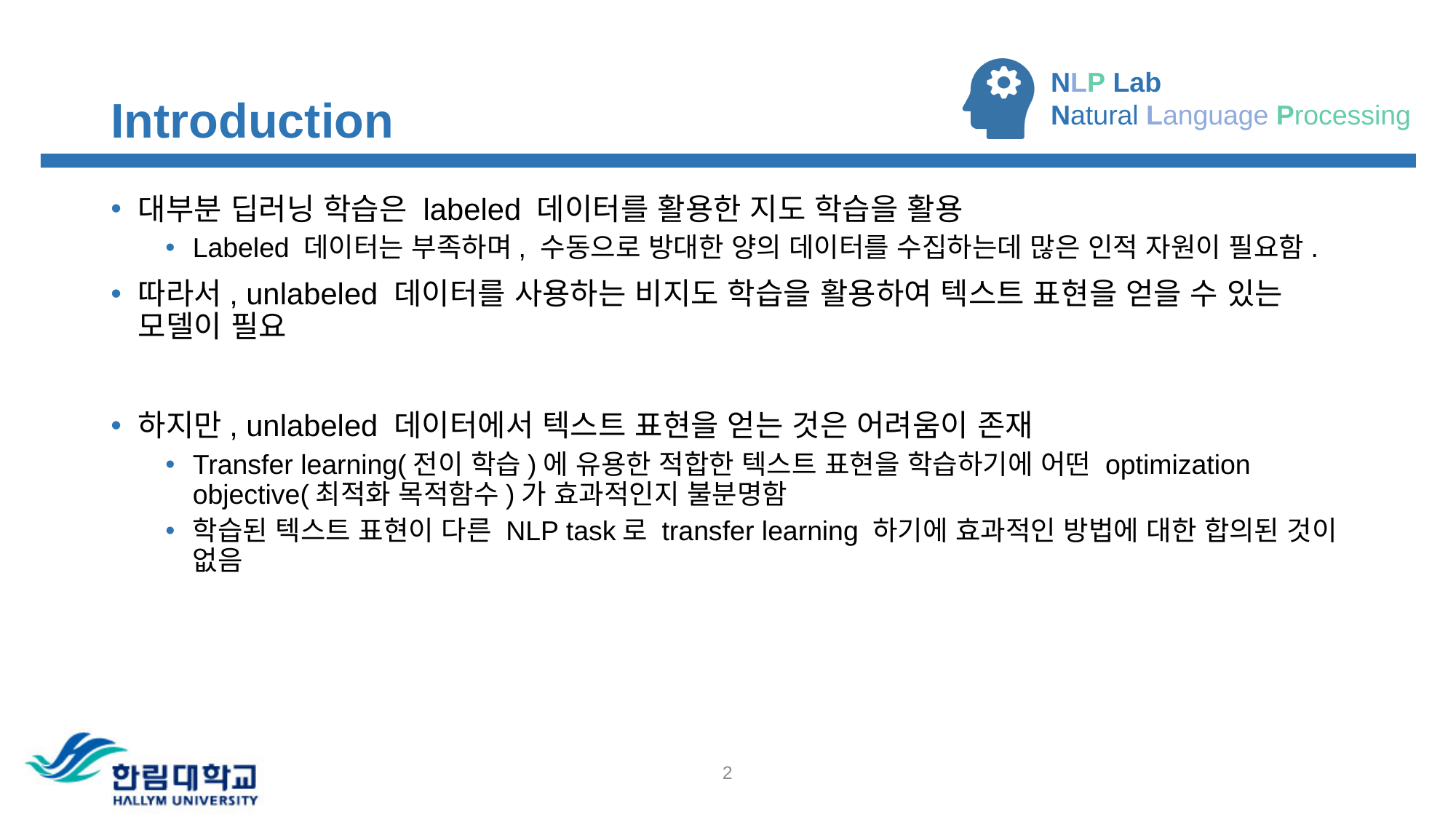

# Introduction
대부분 딥러닝 학습은 labeled 데이터를 활용한 지도 학습을 활용
Labeled 데이터는 부족하며, 수동으로 방대한 양의 데이터를 수집하는데 많은 인적 자원이 필요함.
따라서, unlabeled 데이터를 사용하는 비지도 학습을 활용하여 텍스트 표현을 얻을 수 있는 모델이 필요

하지만, unlabeled 데이터에서 텍스트 표현을 얻는 것은 어려움이 존재
Transfer learning(전이 학습)에 유용한 적합한 텍스트 표현을 학습하기에 어떤 optimization objective(최적화 목적함수)가 효과적인지 불분명함
학습된 텍스트 표현이 다른 NLP task로 transfer learning 하기에 효과적인 방법에 대한 합의된 것이 없음
2